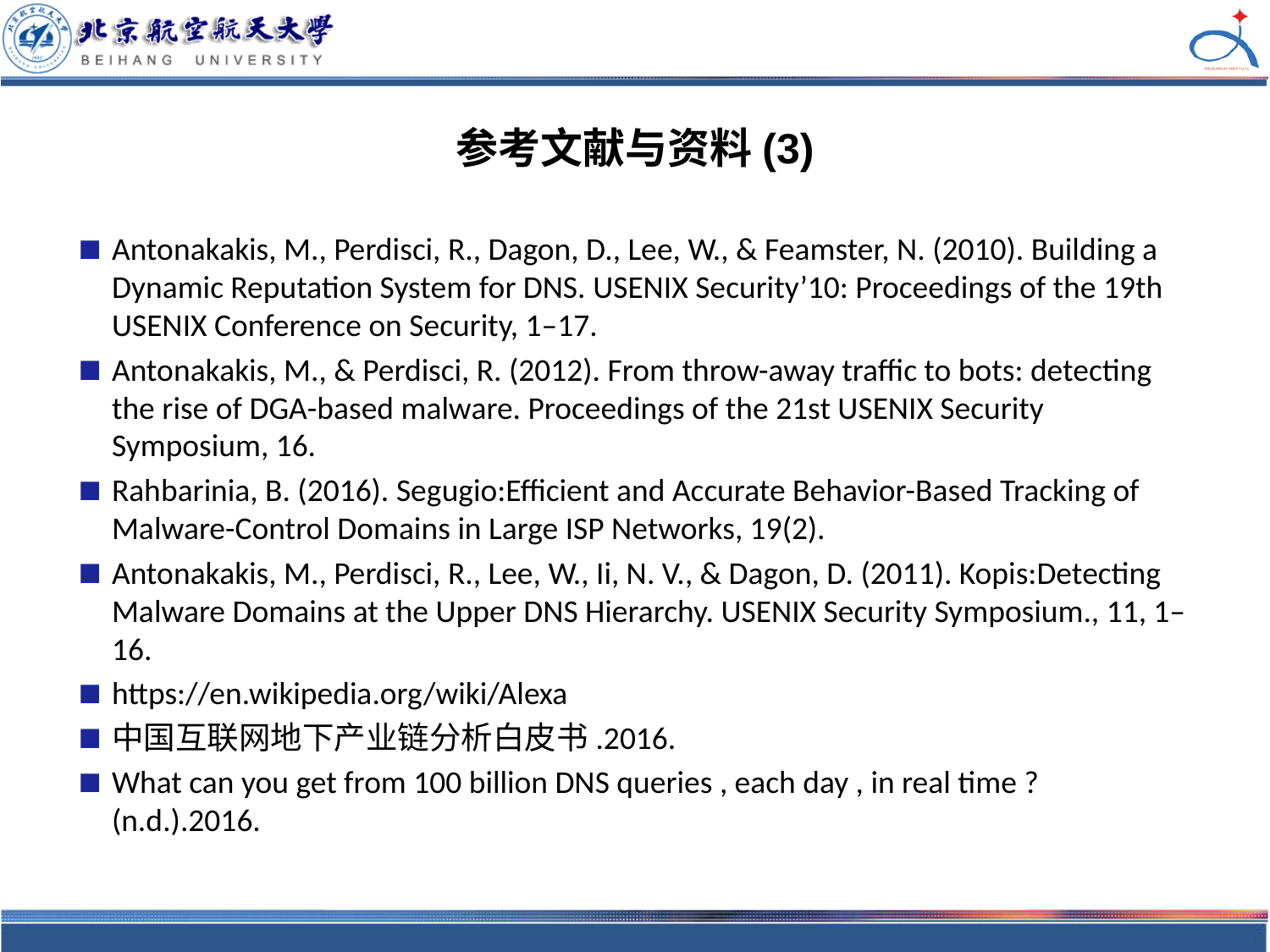

# 参考文献与资料(3)
Antonakakis, M., Perdisci, R., Dagon, D., Lee, W., & Feamster, N. (2010). Building a Dynamic Reputation System for DNS. USENIX Security’10: Proceedings of the 19th USENIX Conference on Security, 1–17.
Antonakakis, M., & Perdisci, R. (2012). From throw-away traffic to bots: detecting the rise of DGA-based malware. Proceedings of the 21st USENIX Security Symposium, 16.
Rahbarinia, B. (2016). Segugio:Efficient and Accurate Behavior-Based Tracking of Malware-Control Domains in Large ISP Networks, 19(2).
Antonakakis, M., Perdisci, R., Lee, W., Ii, N. V., & Dagon, D. (2011). Kopis:Detecting Malware Domains at the Upper DNS Hierarchy. USENIX Security Symposium., 11, 1–16.
https://en.wikipedia.org/wiki/Alexa
中国互联网地下产业链分析白皮书.2016.
What can you get from 100 billion DNS queries , each day , in real time ? (n.d.).2016.